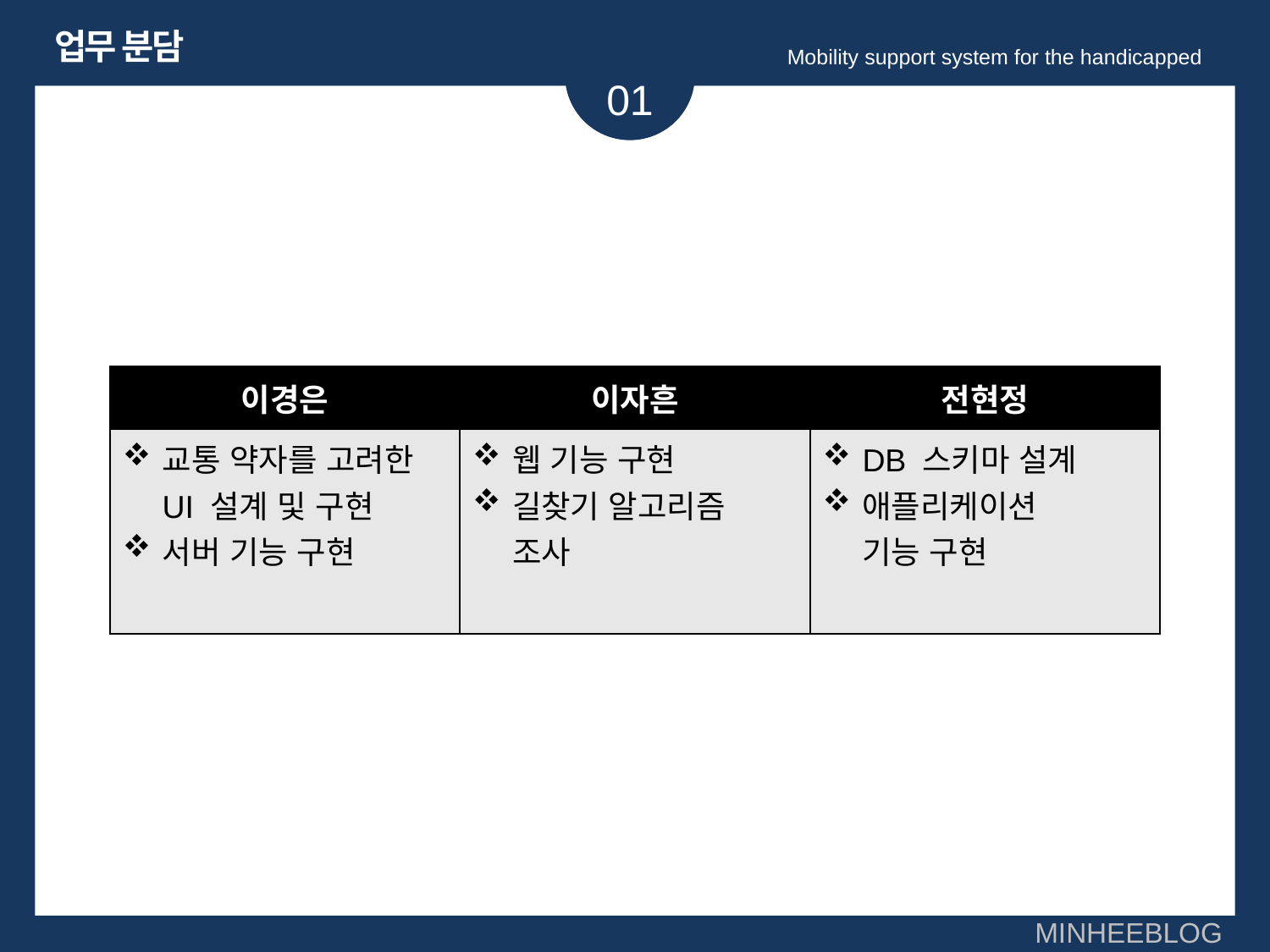

업무 분담
Mobility support system for the handicapped
01

| 이경은 | 이자흔 | 전현정 |
| --- | --- | --- |
| 교통 약자를 고려한 UI 설계 및 구현 서버 기능 구현 | 웹 기능 구현 길찾기 알고리즘 조사 | DB 스키마 설계 애플리케이션 기능 구현 |
우클릭 그림바꾸기로
그림바꿔주세요
MINHEEBLOG